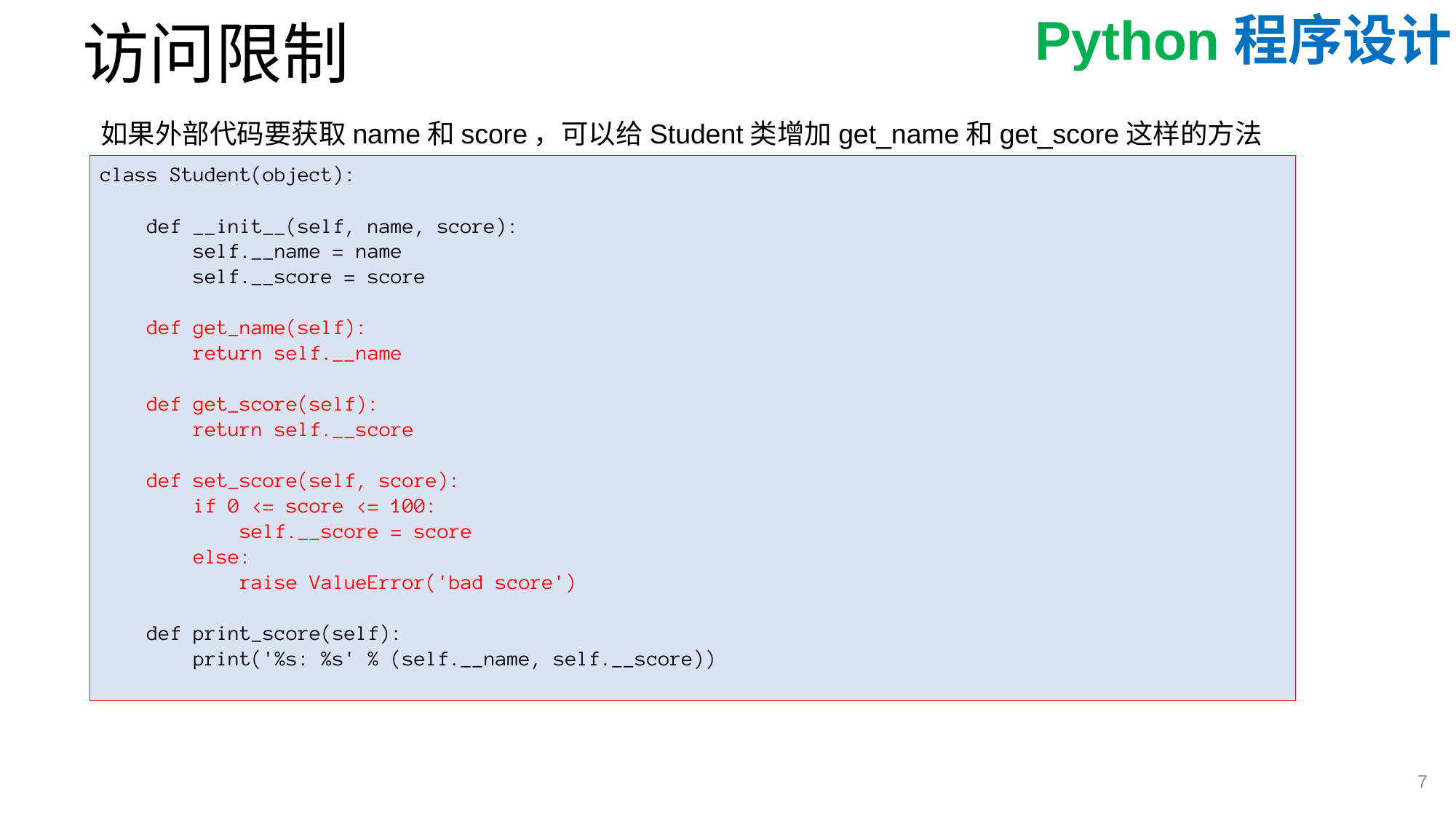

# 访问限制
如果外部代码要获取name和score，可以给Student类增加get_name和get_score这样的方法
class Student(object):

    def __init__(self, name, score):
        self.__name = name
        self.__score = score

    def get_name(self):
        return self.__name

    def get_score(self):
        return self.__score

    def set_score(self, score):
        if 0 <= score <= 100:
            self.__score = score
        else:
            raise ValueError('bad score')

    def print_score(self):
        print('%s: %s' % (self.__name, self.__score))

7